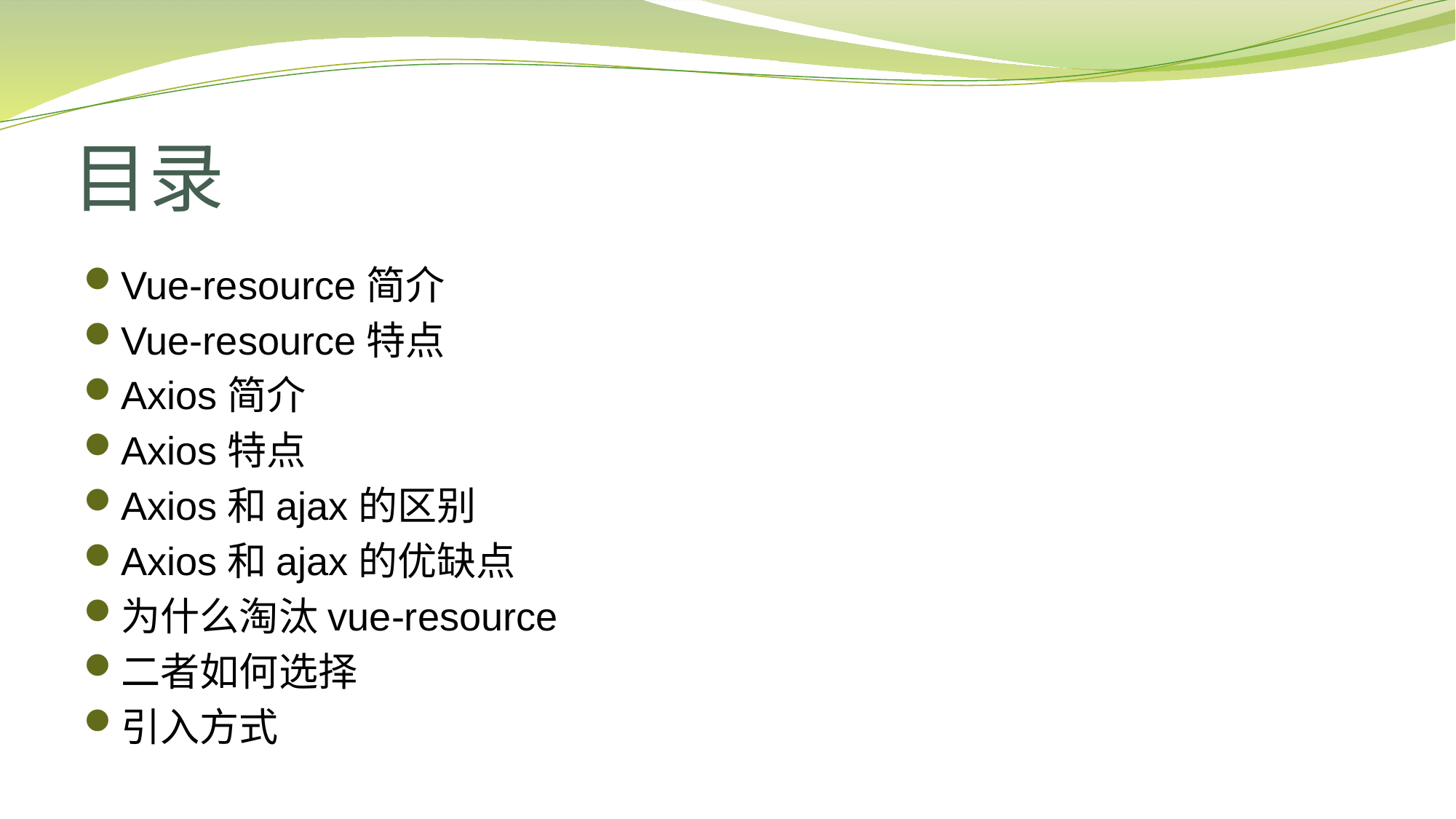

# 目录
Vue-resource简介
Vue-resource特点
Axios简介
Axios特点
Axios和ajax的区别
Axios和ajax的优缺点
为什么淘汰vue-resource
二者如何选择
引入方式